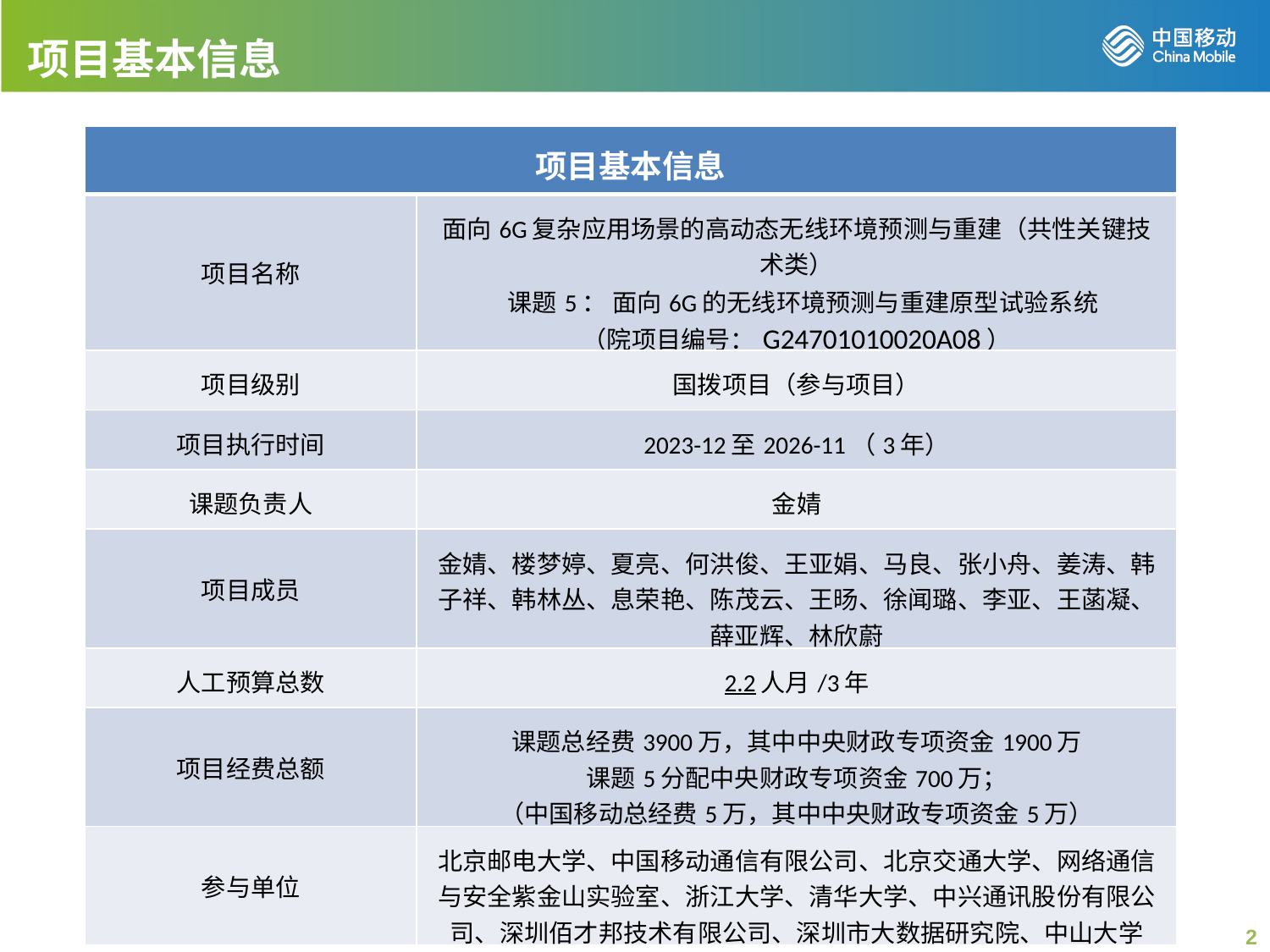

项目基本信息
| 项目基本信息 |  |
| --- | --- |
| 项目名称 | 面向6G复杂应用场景的高动态无线环境预测与重建（共性关键技术类） 课题5： 面向6G的无线环境预测与重建原型试验系统 （院项目编号：G24701010020A08） |
| 项目级别 | 国拨项目（参与项目） |
| 项目执行时间 | 2023-12至2026-11（3年） |
| 课题负责人 | 金婧 |
| 项目成员 | 金婧、楼梦婷、夏亮、何洪俊、王亚娟、马良、张小舟、姜涛、韩子祥、韩林丛、息荣艳、陈茂云、王旸、徐闻璐、李亚、王菡凝、薛亚辉、林欣蔚 |
| 人工预算总数 | 2.2人月/3年 |
| 项目经费总额 | 课题总经费3900万，其中中央财政专项资金1900万 课题5分配中央财政专项资金700万； （中国移动总经费5万，其中中央财政专项资金5万） |
| 参与单位 | 北京邮电大学、中国移动通信有限公司、北京交通大学、网络通信与安全紫金山实验室、浙江大学、清华大学、中兴通讯股份有限公司、深圳佰才邦技术有限公司、深圳市大数据研究院、中山大学 |